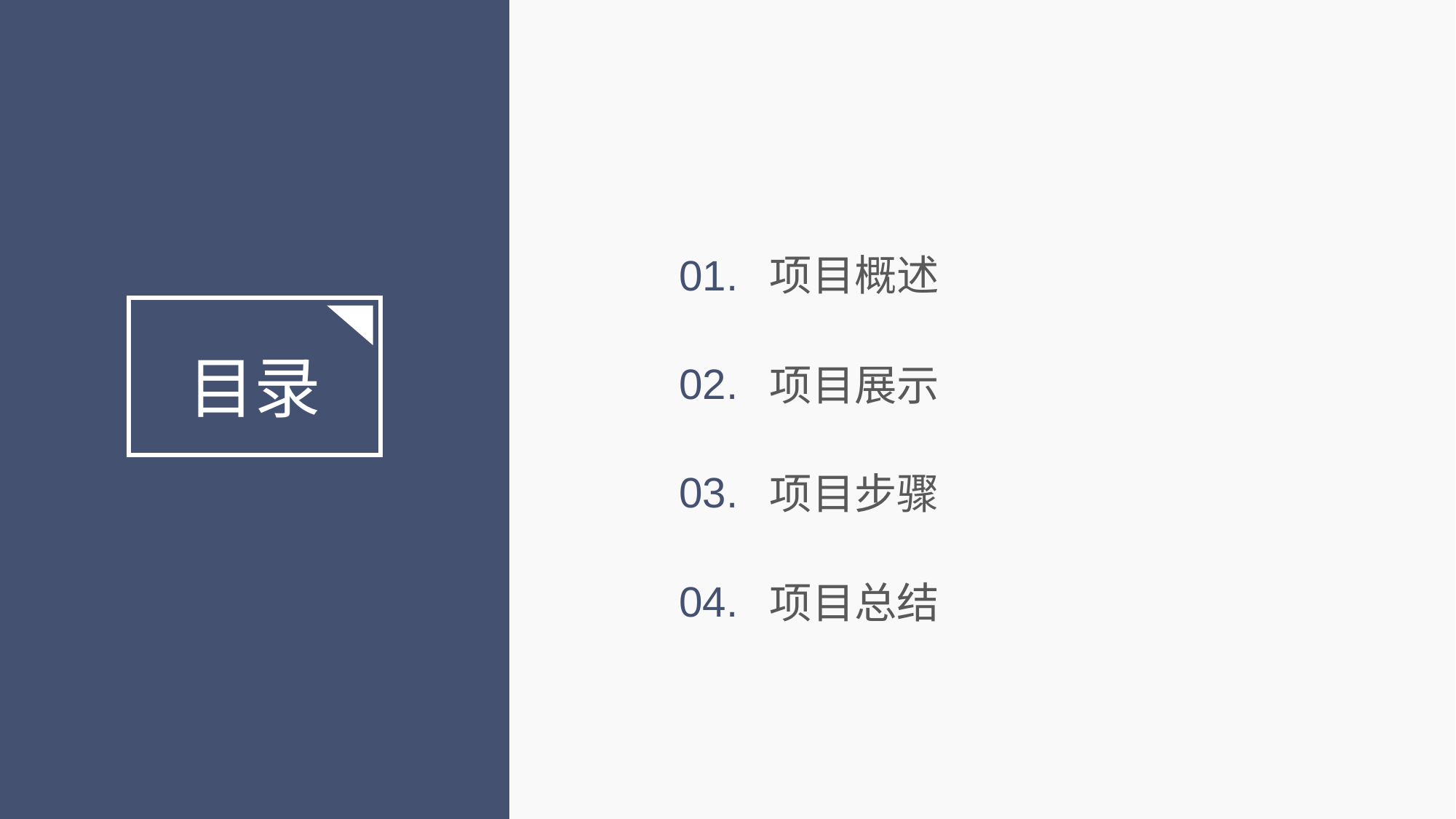

01.
项目概述

目录
02.
项目展示
03.
项目步骤
04.
项目总结